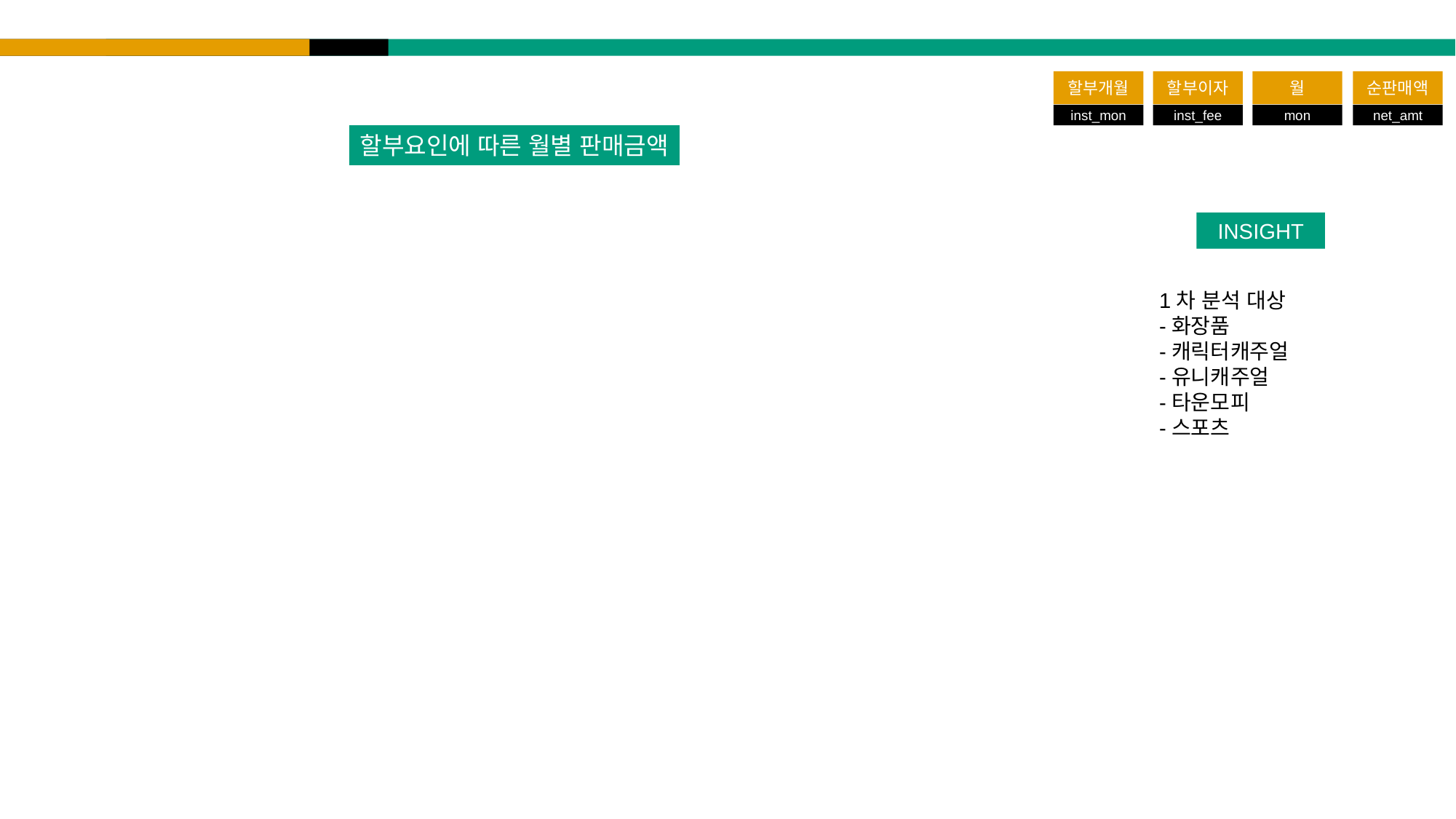

할부개월
할부이자
월
순판매액
inst_mon
inst_fee
mon
net_amt
할부요인에 따른 월별 판매금액
INSIGHT
1차 분석 대상
-화장품
-캐릭터캐주얼
-유니캐주얼
-타운모피
-스포츠